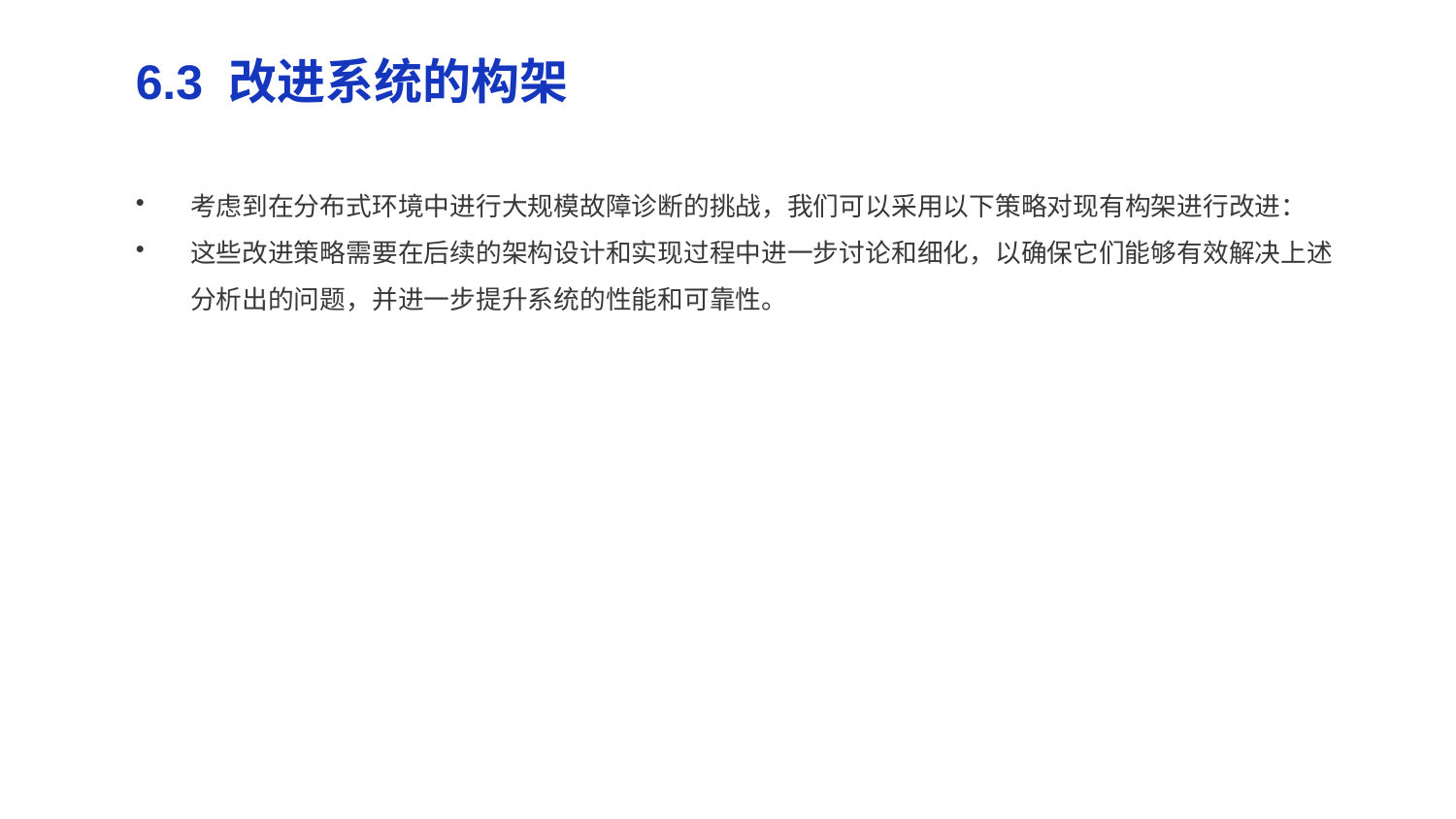

6.3 改进系统的构架
考虑到在分布式环境中进行大规模故障诊断的挑战，我们可以采用以下策略对现有构架进行改进：
这些改进策略需要在后续的架构设计和实现过程中进一步讨论和细化，以确保它们能够有效解决上述分析出的问题，并进一步提升系统的性能和可靠性。